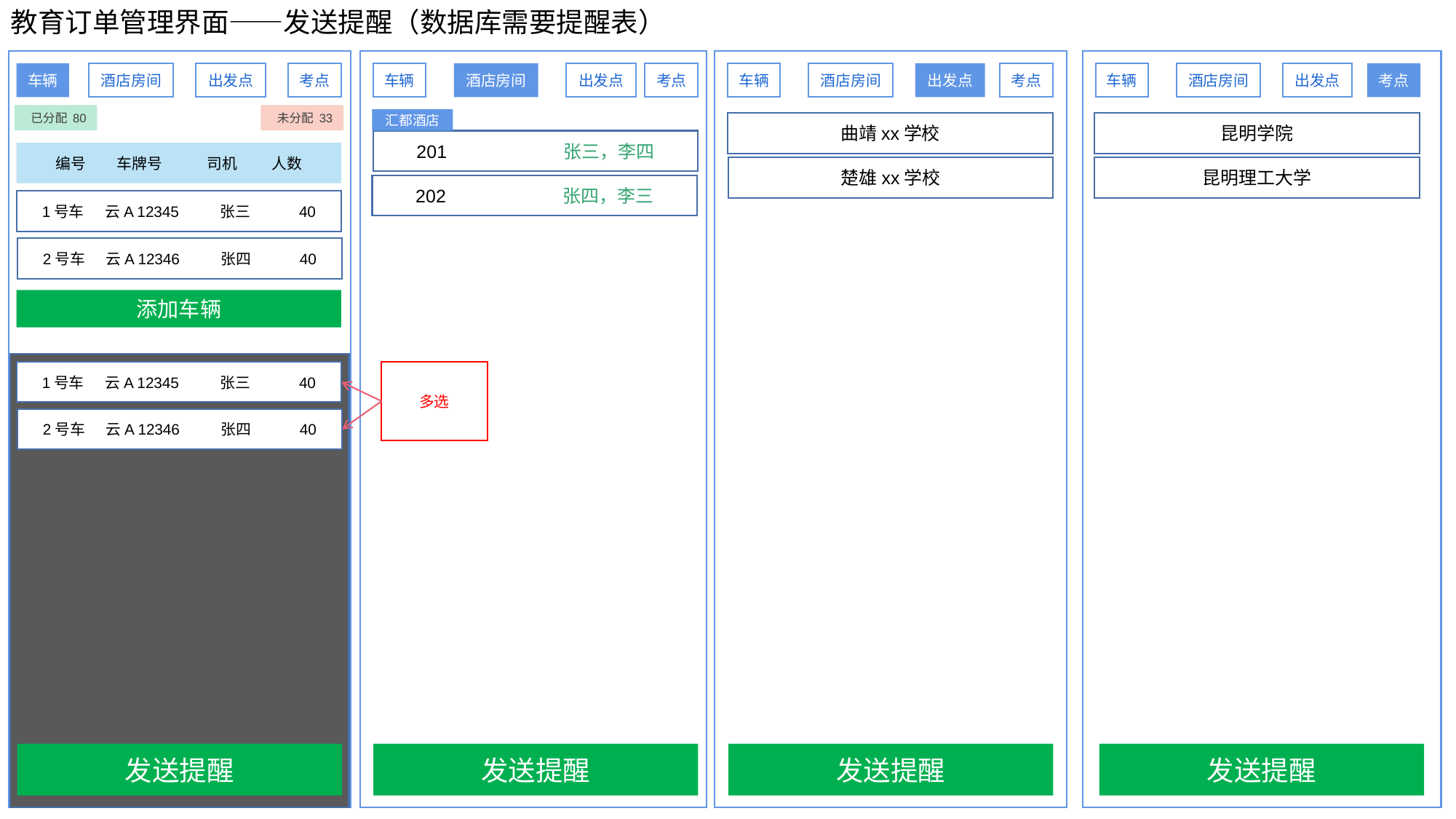

教育订单管理界面——发送提醒（数据库需要提醒表）

车辆
酒店房间
出发点
考点
车辆
酒店房间
出发点
考点
车辆
酒店房间
出发点
考点
车辆
酒店房间
出发点
考点
 已分配 80
 未分配 33
汇都酒店
曲靖xx学校
昆明学院
201                      张三，李四
编号         车牌号             司机          人数
楚雄xx学校
昆明理工大学
202                      张四，李三
1号车      云A 12345         张三             40
2号车      云A 12346         张四             40
添加车辆

1号车      云A 12345         张三             40
多选
2号车      云A 12346         张四             40
发送提醒
发送提醒
发送提醒
发送提醒
发送提醒